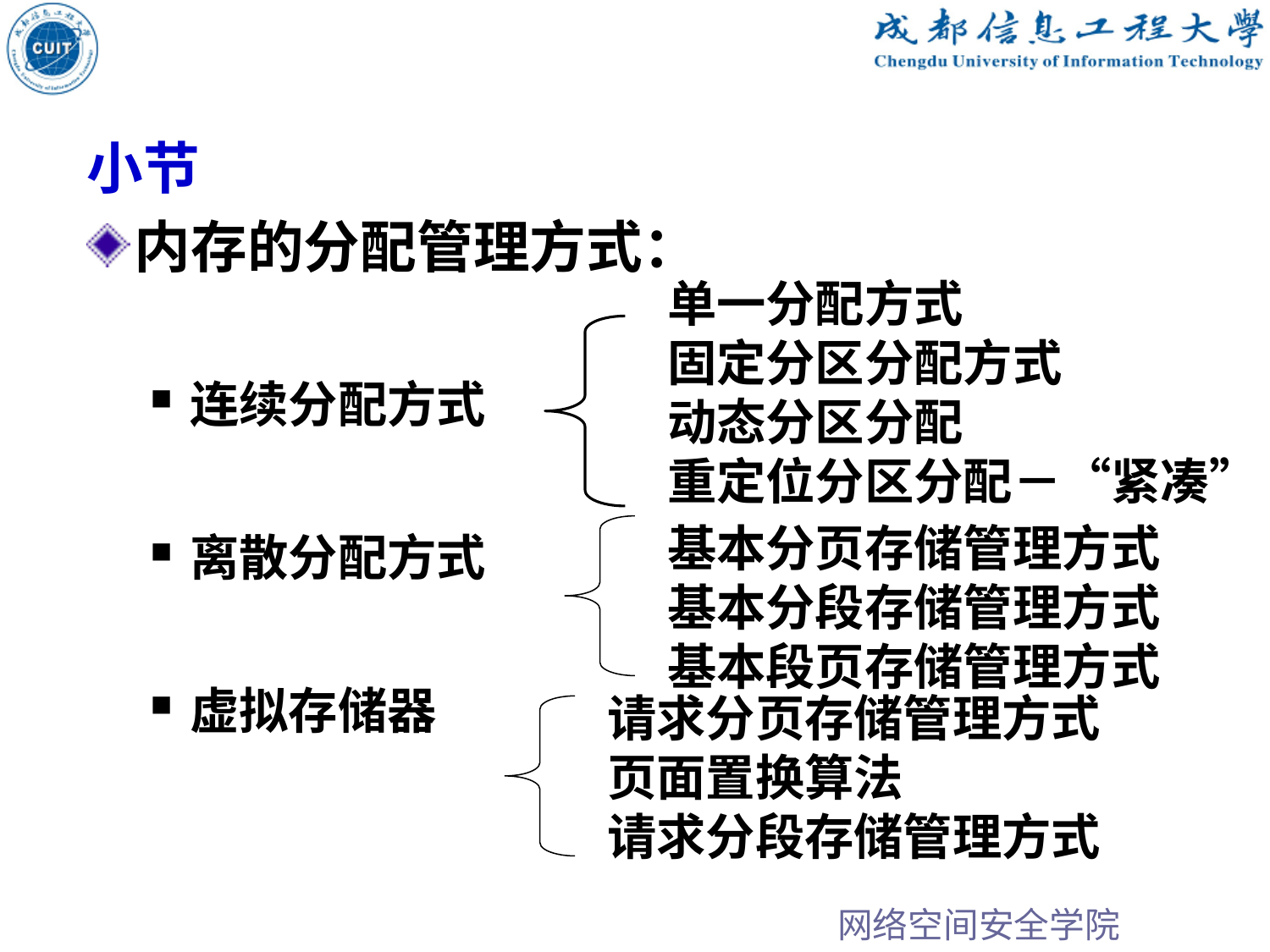

小节
内存的分配管理方式：

连续分配方式

离散分配方式

虚拟存储器
单一分配方式
固定分区分配方式
动态分区分配
重定位分区分配－“紧凑”

基本分页存储管理方式
基本分段存储管理方式
基本段页存储管理方式
请求分页存储管理方式
页面置换算法
请求分段存储管理方式